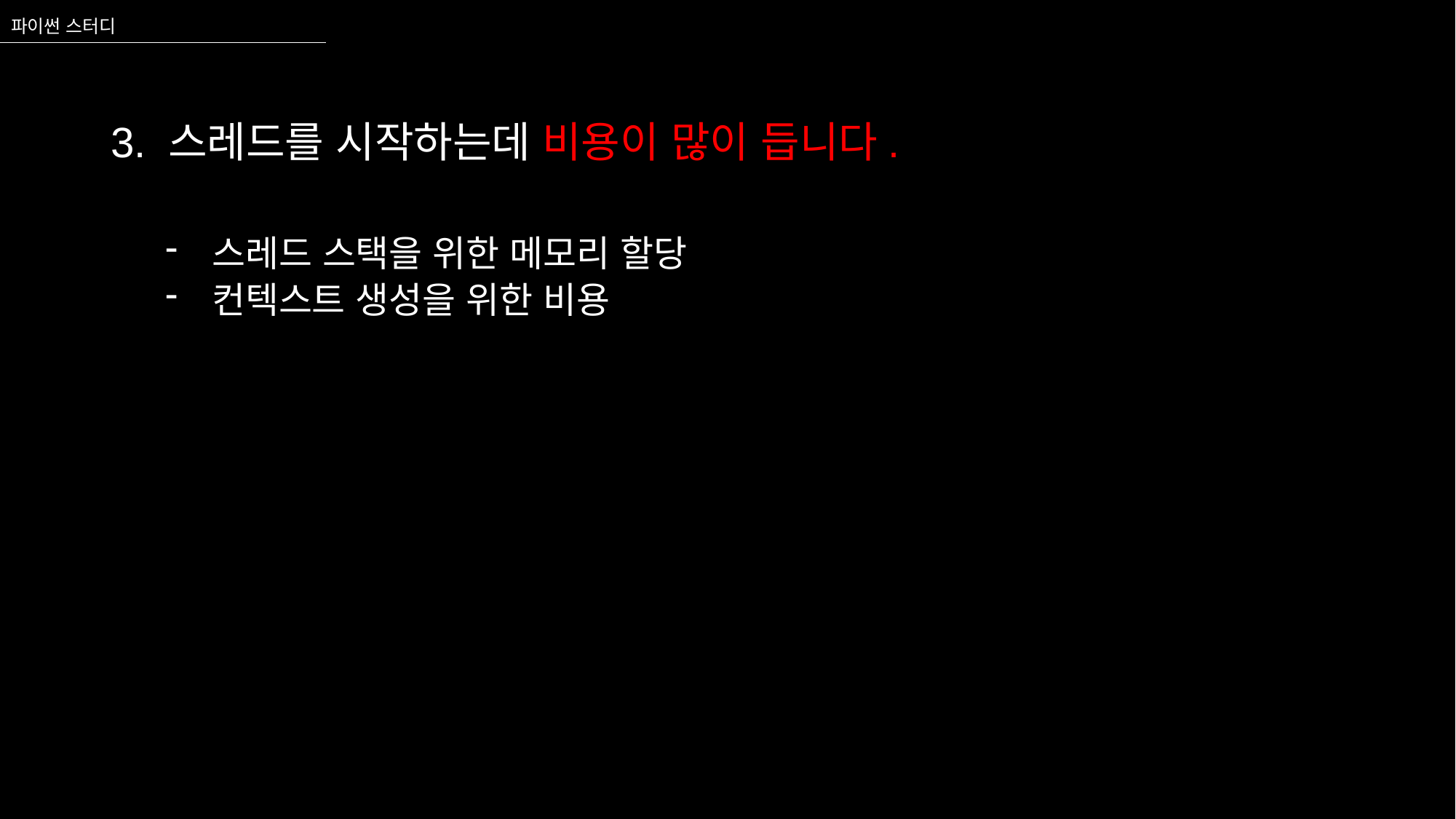

파이썬 스터디
3. 스레드를 시작하는데 비용이 많이 듭니다.

 스레드 스택을 위한 메모리 할당
 컨텍스트 생성을 위한 비용